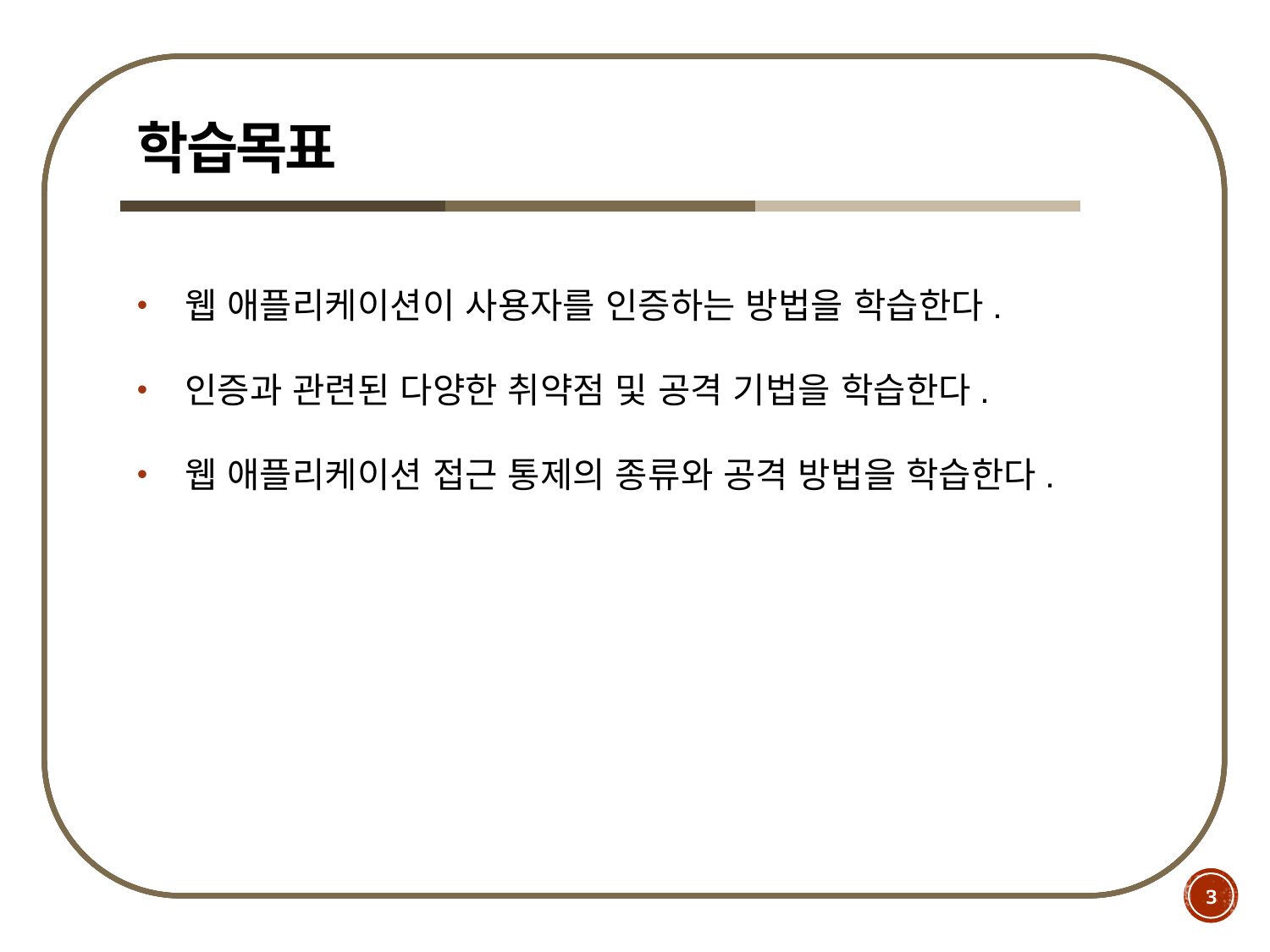

웹 애플리케이션이 사용자를 인증하는 방법을 학습한다.
인증과 관련된 다양한 취약점 및 공격 기법을 학습한다.
웹 애플리케이션 접근 통제의 종류와 공격 방법을 학습한다.

3